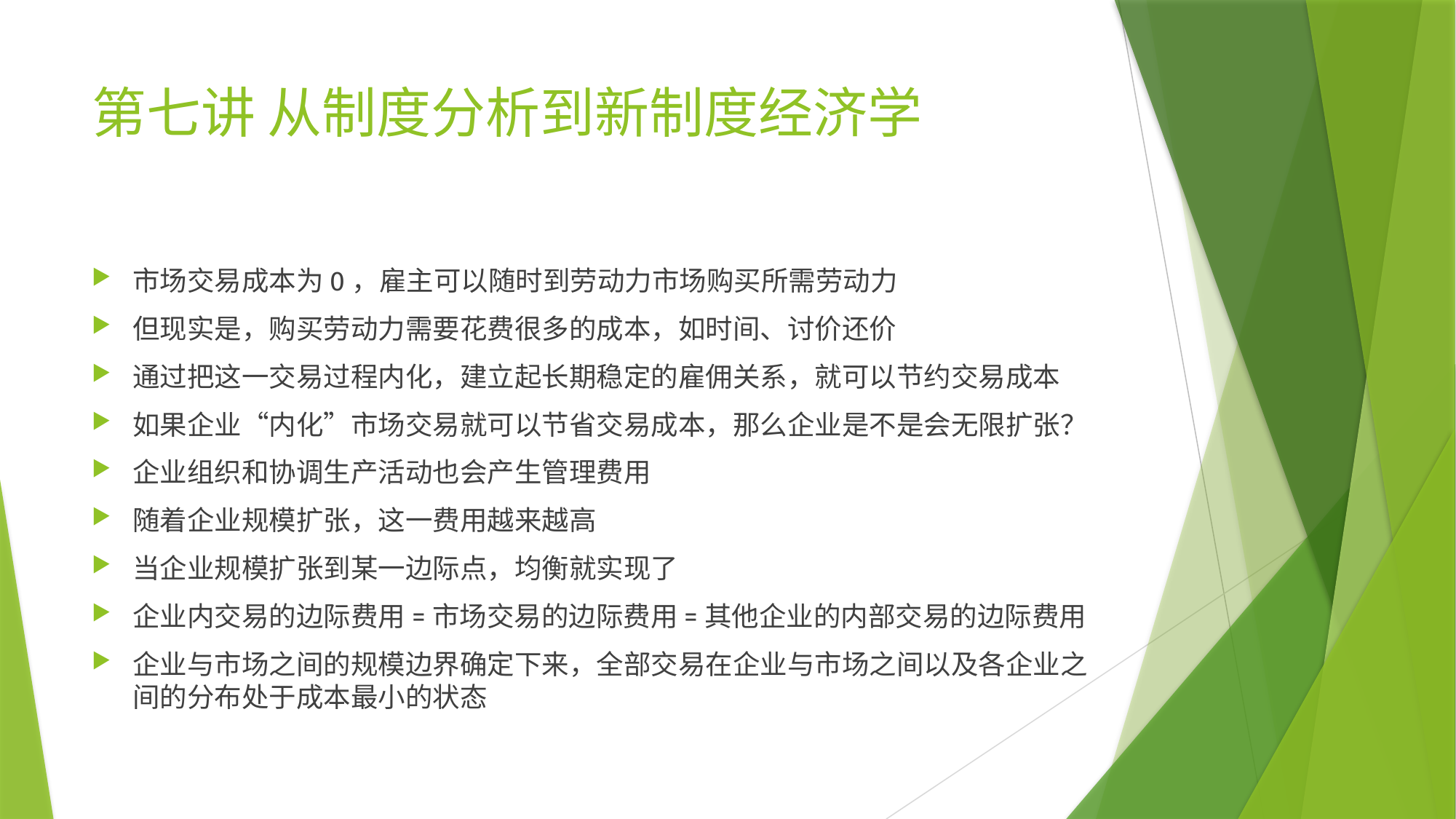

# 第七讲 从制度分析到新制度经济学
市场交易成本为0，雇主可以随时到劳动力市场购买所需劳动力
但现实是，购买劳动力需要花费很多的成本，如时间、讨价还价
通过把这一交易过程内化，建立起长期稳定的雇佣关系，就可以节约交易成本
如果企业“内化”市场交易就可以节省交易成本，那么企业是不是会无限扩张？
企业组织和协调生产活动也会产生管理费用
随着企业规模扩张，这一费用越来越高
当企业规模扩张到某一边际点，均衡就实现了
企业内交易的边际费用=市场交易的边际费用=其他企业的内部交易的边际费用
企业与市场之间的规模边界确定下来，全部交易在企业与市场之间以及各企业之间的分布处于成本最小的状态